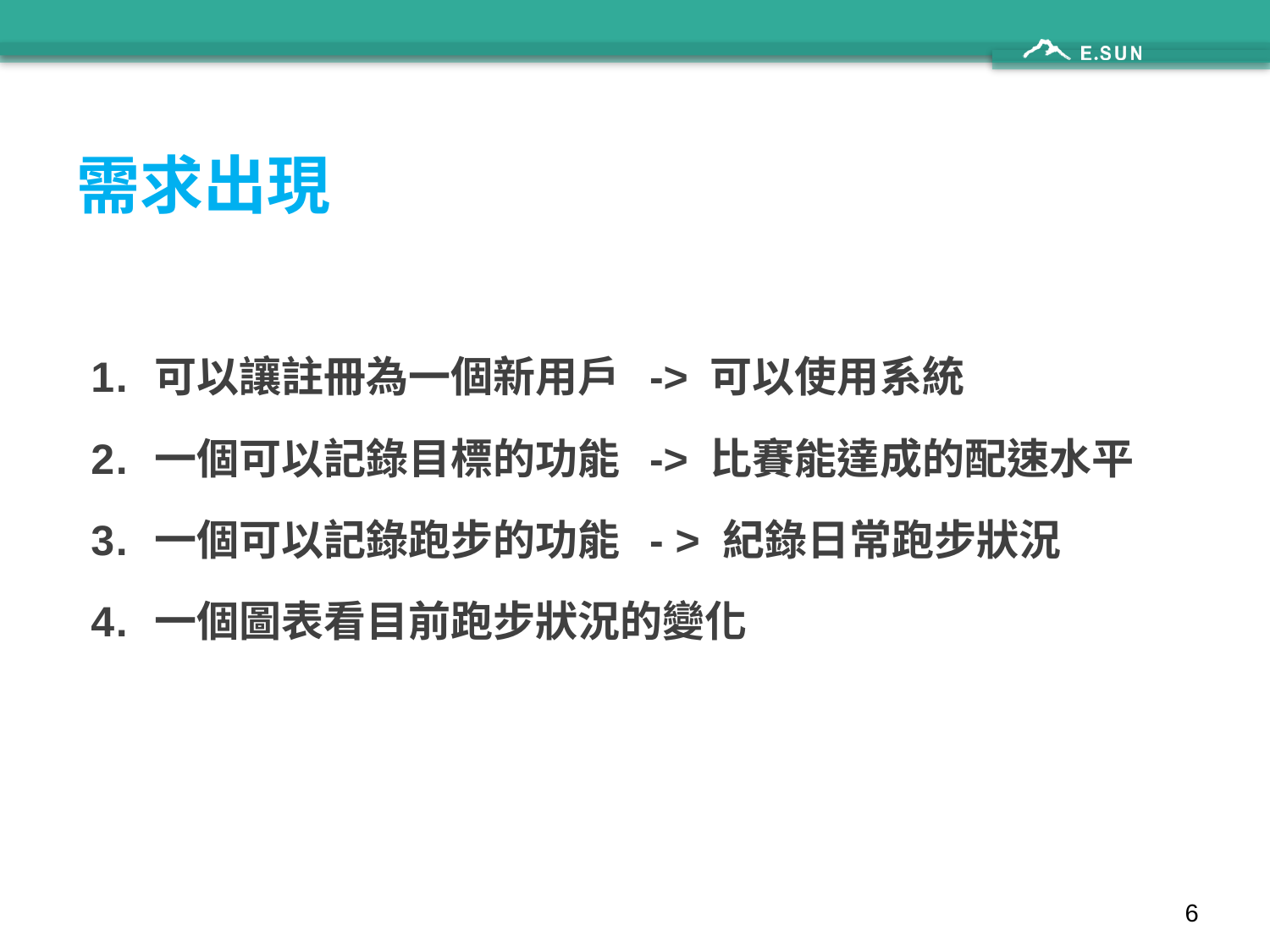

# 需求出現
可以讓註冊為一個新用戶  -> 可以使用系統
一個可以記錄目標的功能  -> 比賽能達成的配速水平
一個可以記錄跑步的功能  - > 紀錄日常跑步狀況
一個圖表看目前跑步狀況的變化

6